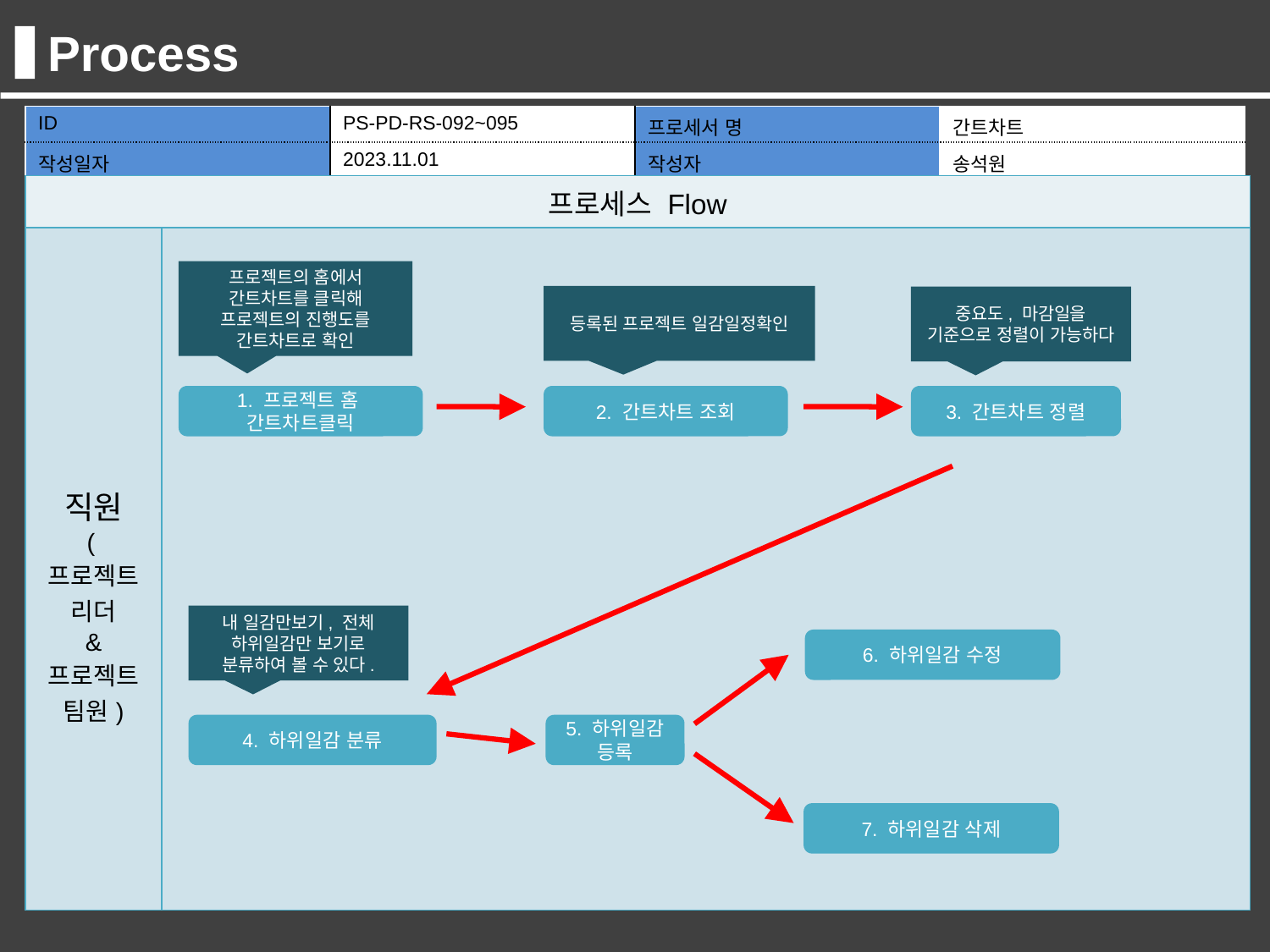

Process

| ID | PS-PD-RS-092~095 | 프로세서 명 | 간트차트 |
| --- | --- | --- | --- |
| 작성일자 | 2023.11.01 | 작성자 | 송석원 |
| 프로세스 Flow |  |
| --- | --- |
| 직원 (프로젝트리더 & 프로젝트 팀원) |  |
프로젝트의 홈에서 간트차트를 클릭해 프로젝트의 진행도를 간트차트로 확인
등록된 프로젝트 일감일정확인
중요도, 마감일을 기준으로 정렬이 가능하다
1. 프로젝트 홈
간트차트클릭
2. 간트차트 조회
3. 간트차트 정렬
내 일감만보기, 전체 하위일감만 보기로 분류하여 볼 수 있다.
6. 하위일감 수정
4. 하위일감 분류
5. 하위일감 등록
7. 하위일감 삭제